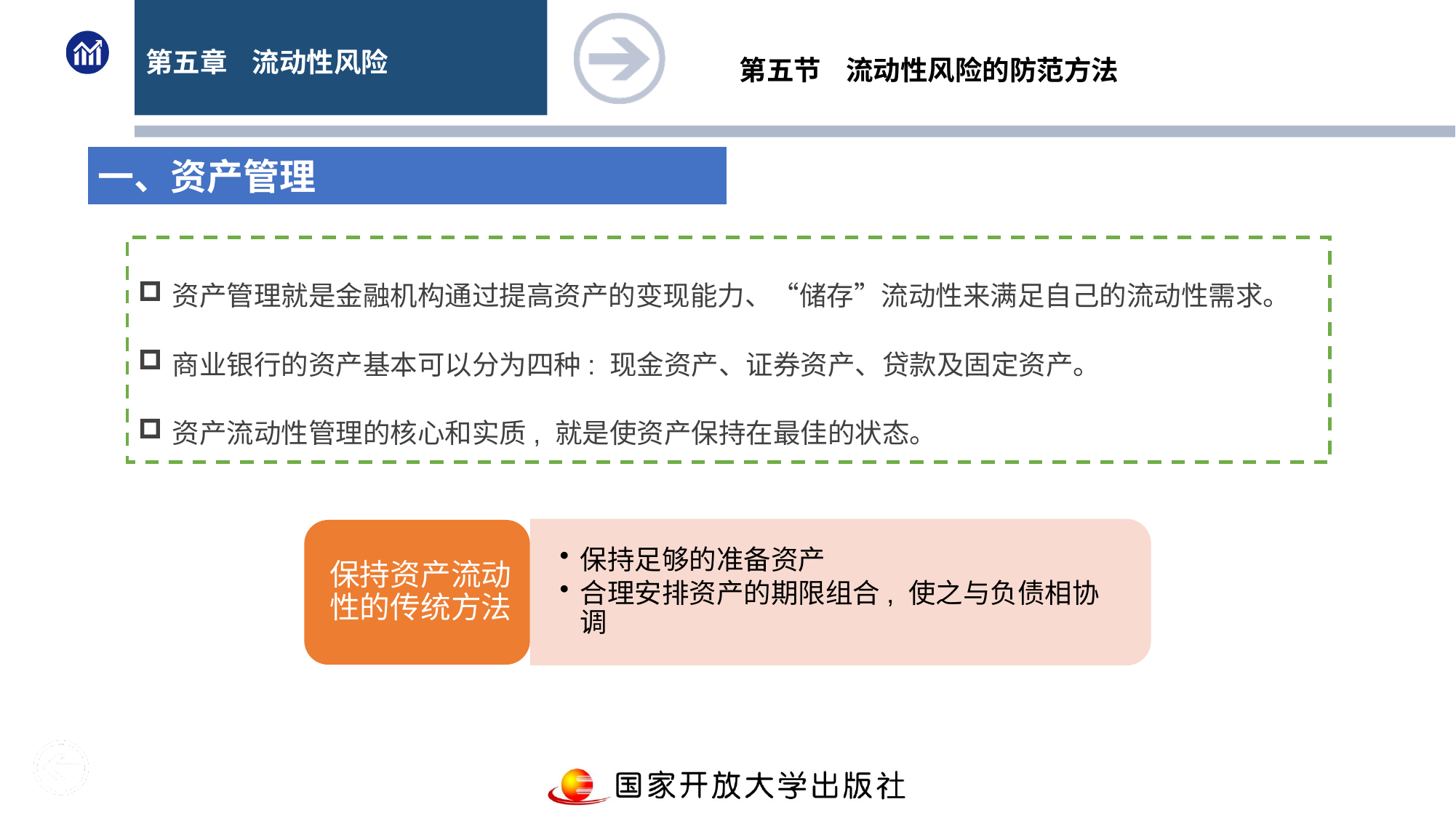

第五节    流动性风险的防范方法
第五章    流动性风险
一、资产管理
资产管理就是金融机构通过提高资产的变现能力、“储存”流动性来满足自己的流动性需求。
商业银行的资产基本可以分为四种: 现金资产、证券资产、贷款及固定资产。
资产流动性管理的核心和实质, 就是使资产保持在最佳的状态。
保持足够的准备资产
合理安排资产的期限组合, 使之与负债相协调
保持资产流动性的传统方法